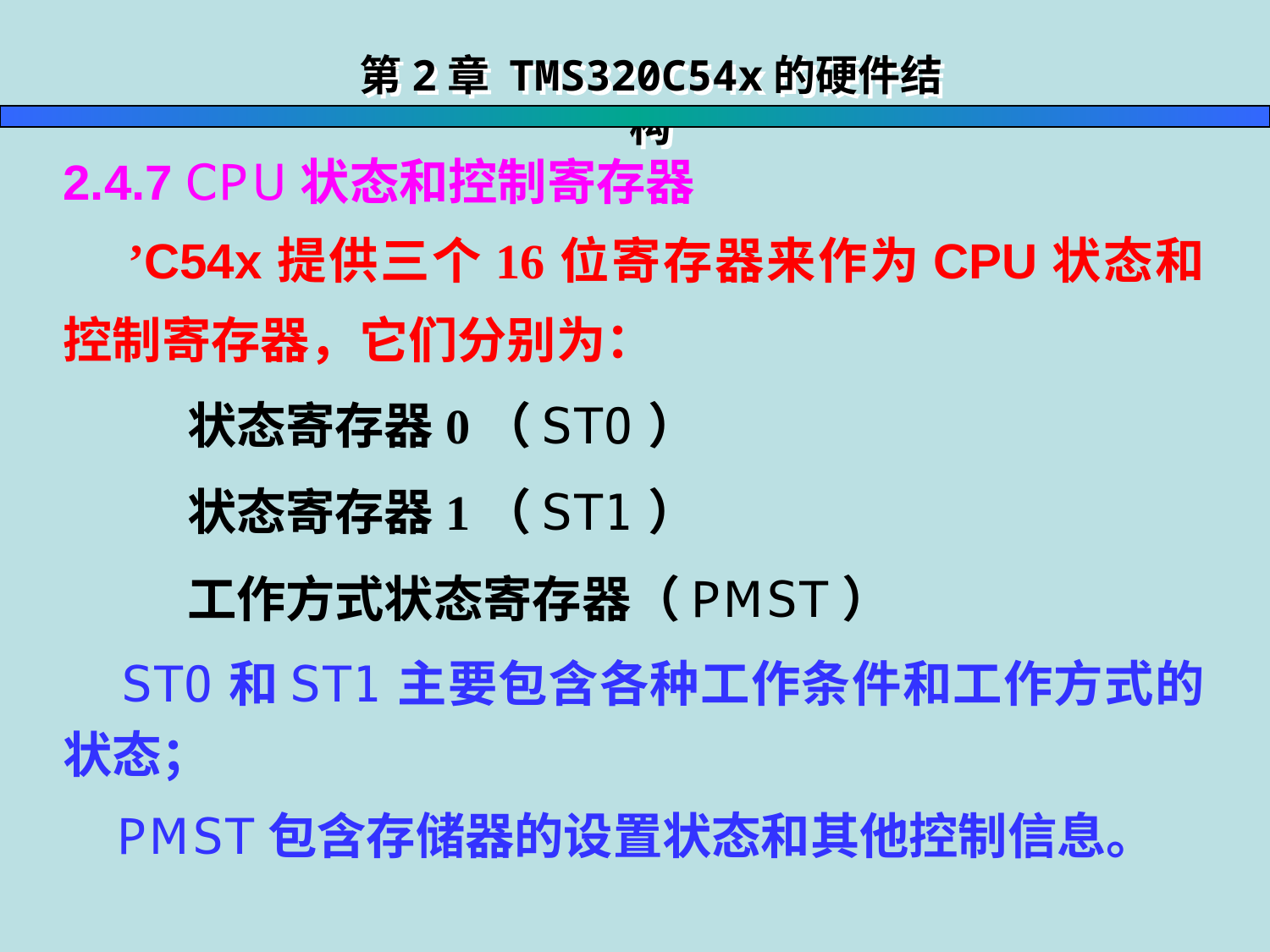

第2章 TMS320C54x的硬件结构

2.4.7 CPU状态和控制寄存器
    ’C54x提供三个16位寄存器来作为CPU状态和控制寄存器，它们分别为：
          状态寄存器0（ST0）
          状态寄存器1（ST1）
          工作方式状态寄存器（PMST）
    ST0和ST1主要包含各种工作条件和工作方式的状态；
    PMST包含存储器的设置状态和其他控制信息。
68